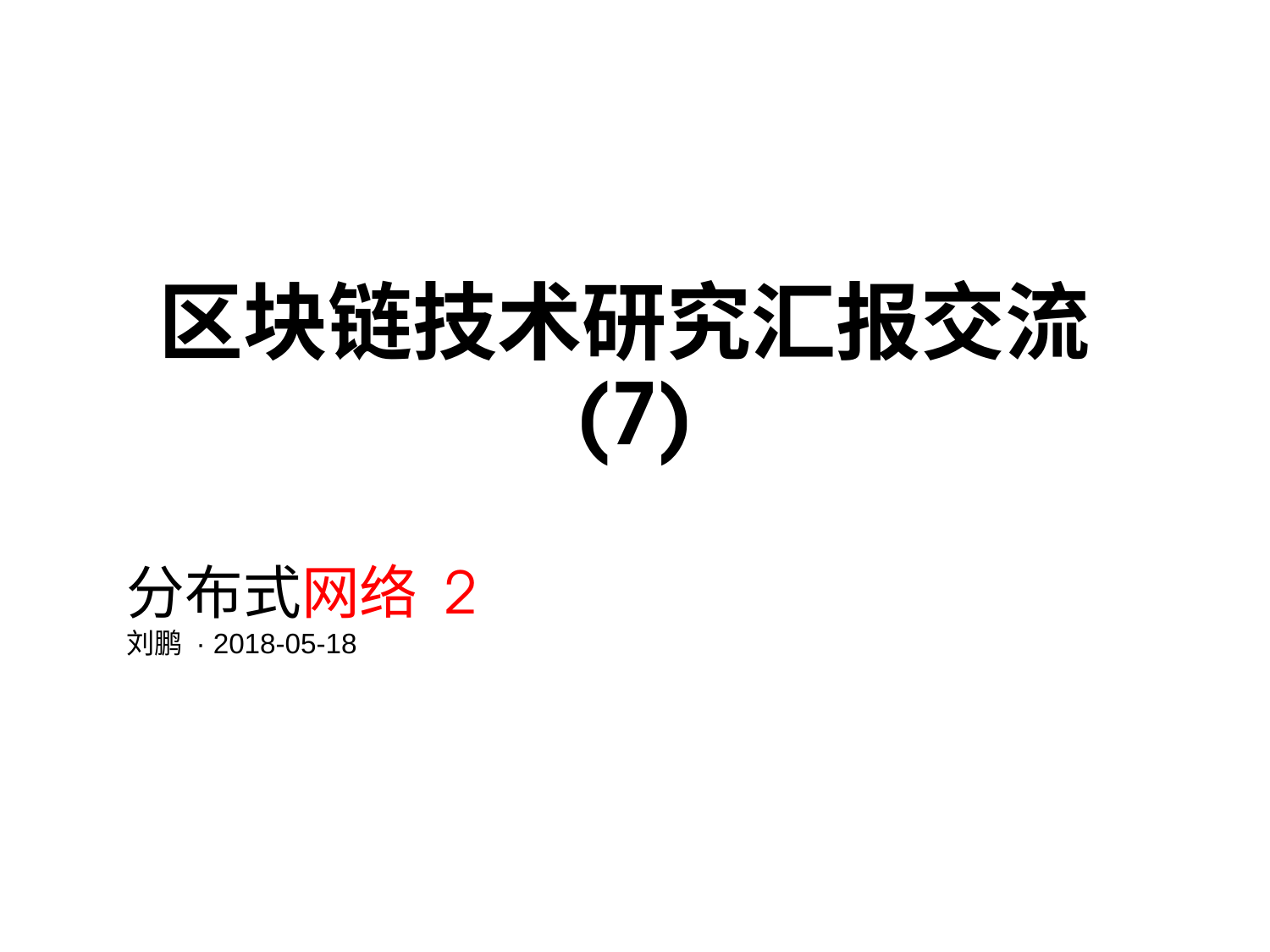

# 区块链技术研究汇报交流(7)
分布式网络 2
刘鹏 · 2018-05-18